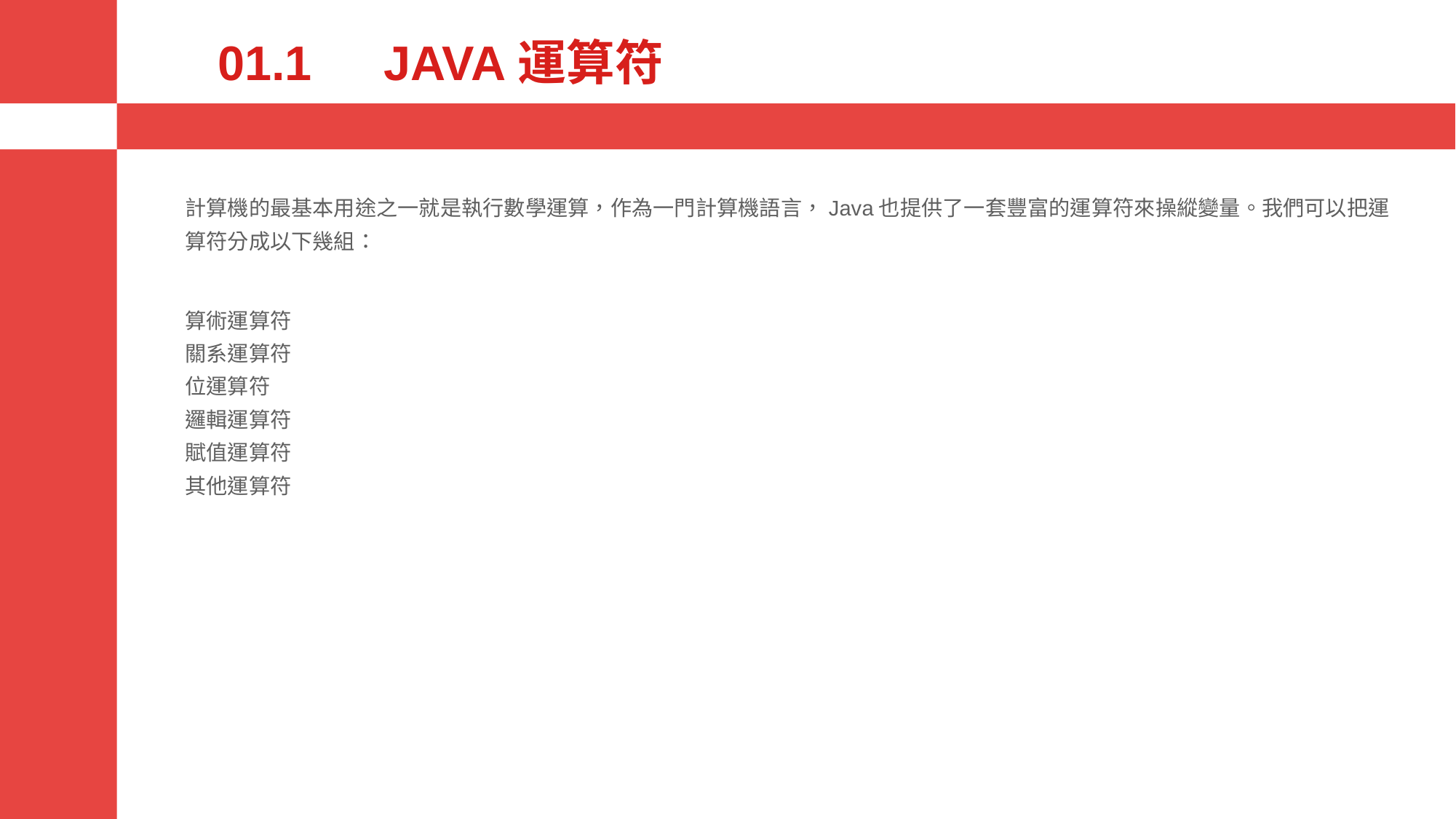

# 01.1　JAVA運算符
計算機的最基本用途之一就是執行數學運算，作為一門計算機語言，Java也提供了一套豐富的運算符來操縱變量。我們可以把運算符分成以下幾組：
算術運算符
關系運算符
位運算符
邏輯運算符
賦值運算符
其他運算符